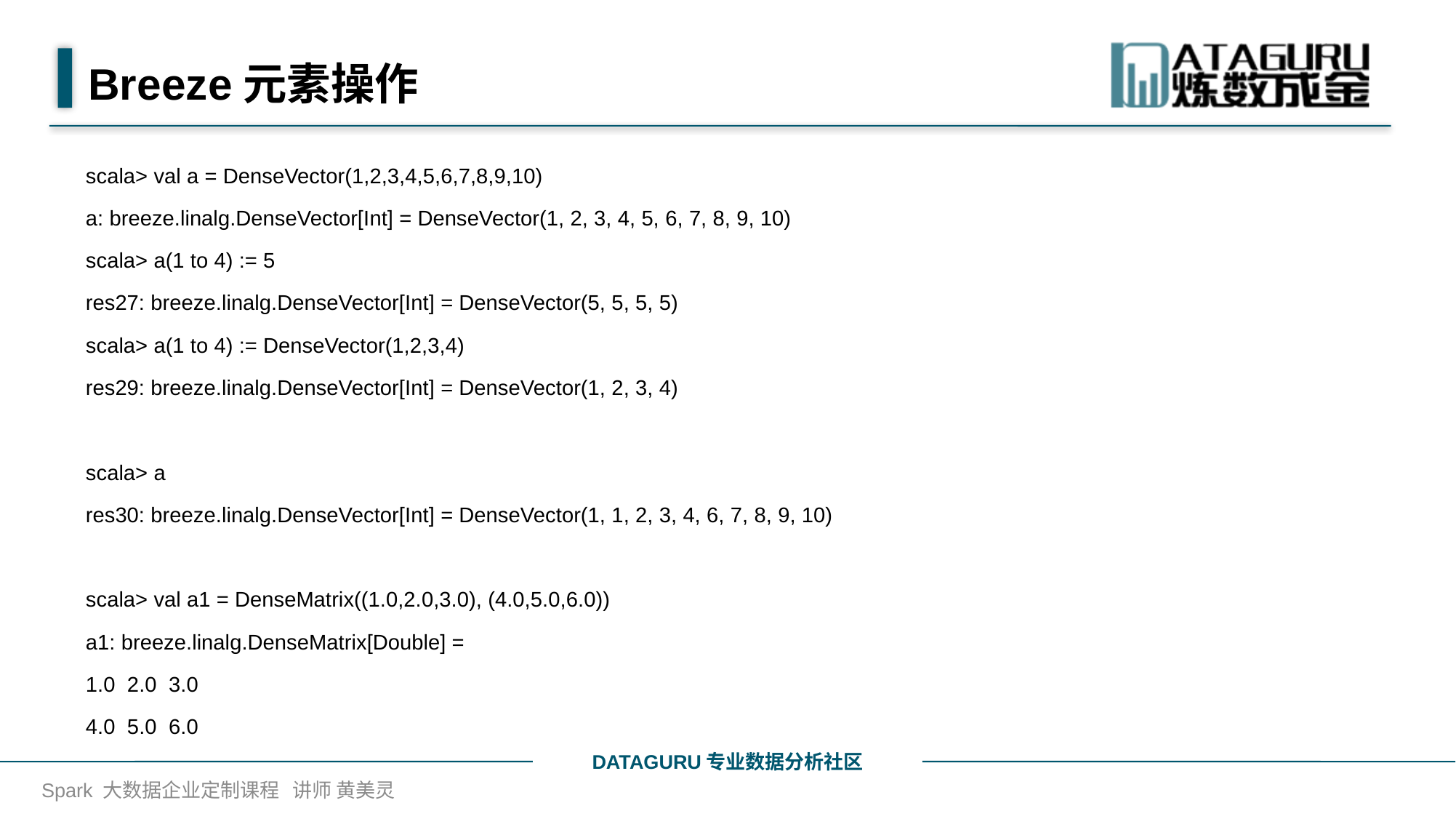

# Breeze元素操作
scala> val a = DenseVector(1,2,3,4,5,6,7,8,9,10)
a: breeze.linalg.DenseVector[Int] = DenseVector(1, 2, 3, 4, 5, 6, 7, 8, 9, 10)
scala> a(1 to 4) := 5
res27: breeze.linalg.DenseVector[Int] = DenseVector(5, 5, 5, 5)
scala> a(1 to 4) := DenseVector(1,2,3,4)
res29: breeze.linalg.DenseVector[Int] = DenseVector(1, 2, 3, 4)

scala> a
res30: breeze.linalg.DenseVector[Int] = DenseVector(1, 1, 2, 3, 4, 6, 7, 8, 9, 10)

scala> val a1 = DenseMatrix((1.0,2.0,3.0), (4.0,5.0,6.0))
a1: breeze.linalg.DenseMatrix[Double] =
1.0  2.0  3.0
4.0  5.0  6.0